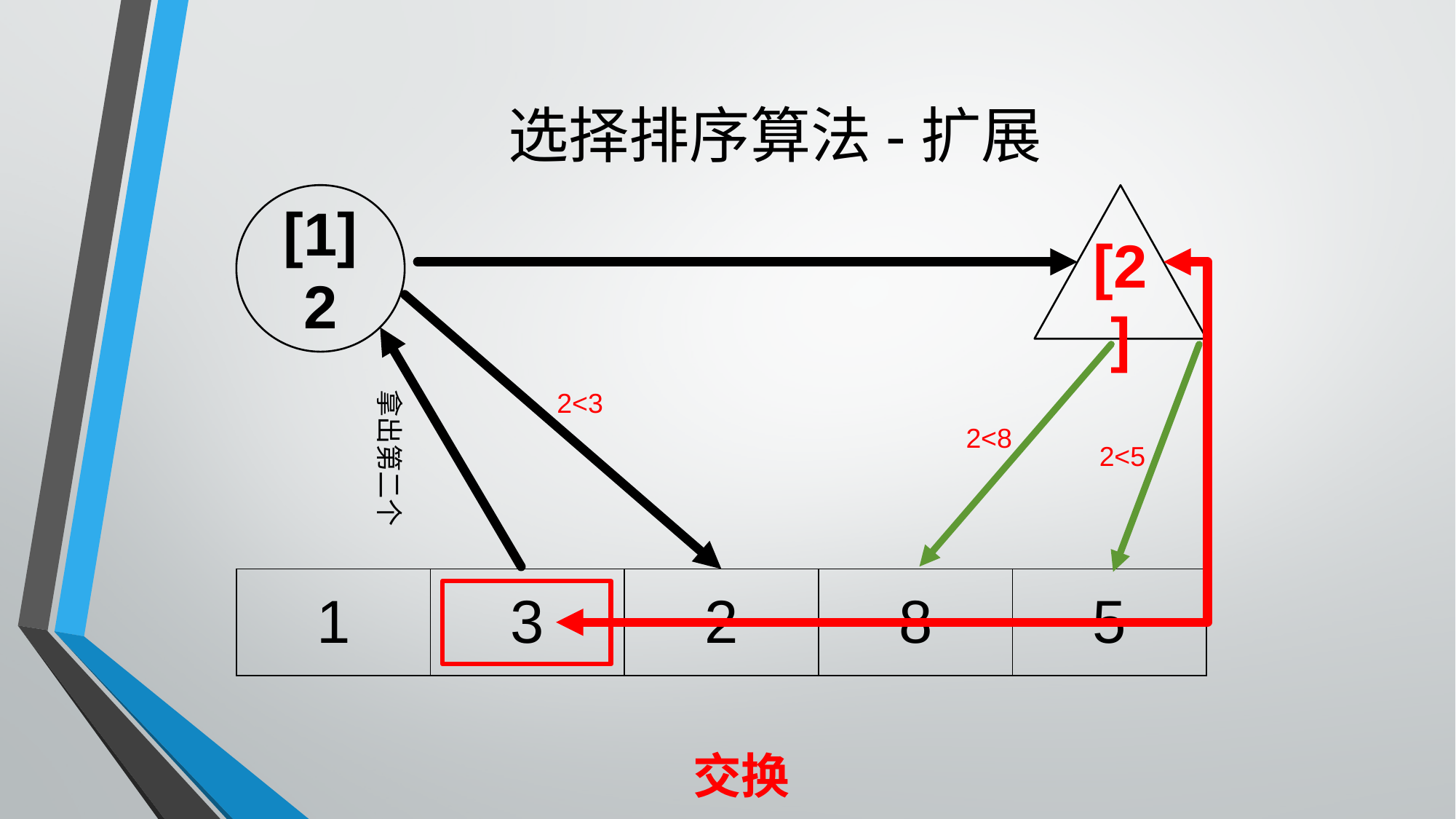

# 选择排序算法-扩展
[1]2
[2]
拿出第二个
2<3
2<8
2<5
| 1 | 3 | 2 | 8 | 5 |
| --- | --- | --- | --- | --- |

交换